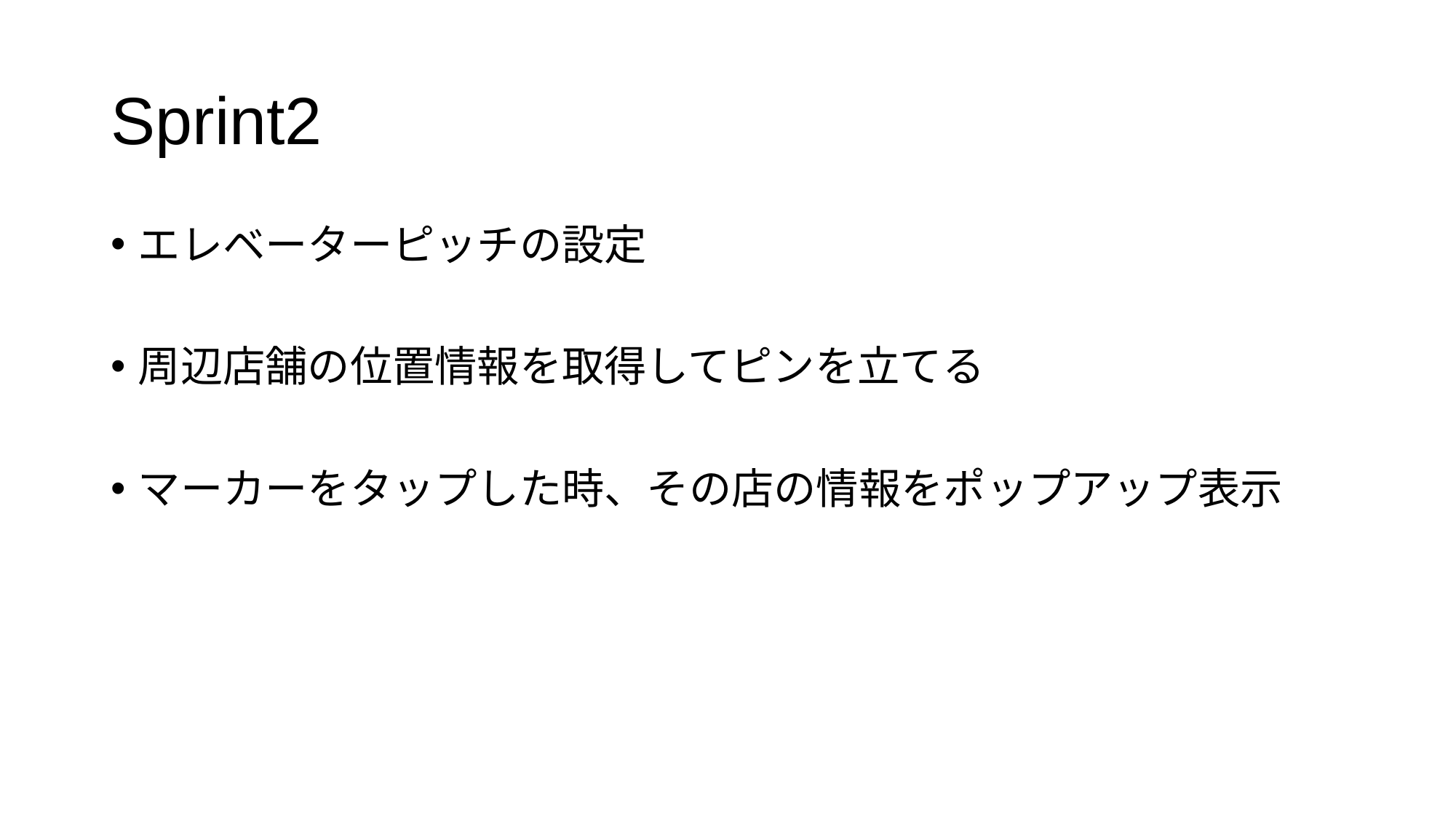

# Sprint2
エレベーターピッチの設定

周辺店舗の位置情報を取得してピンを立てる

マーカーをタップした時、その店の情報をポップアップ表示